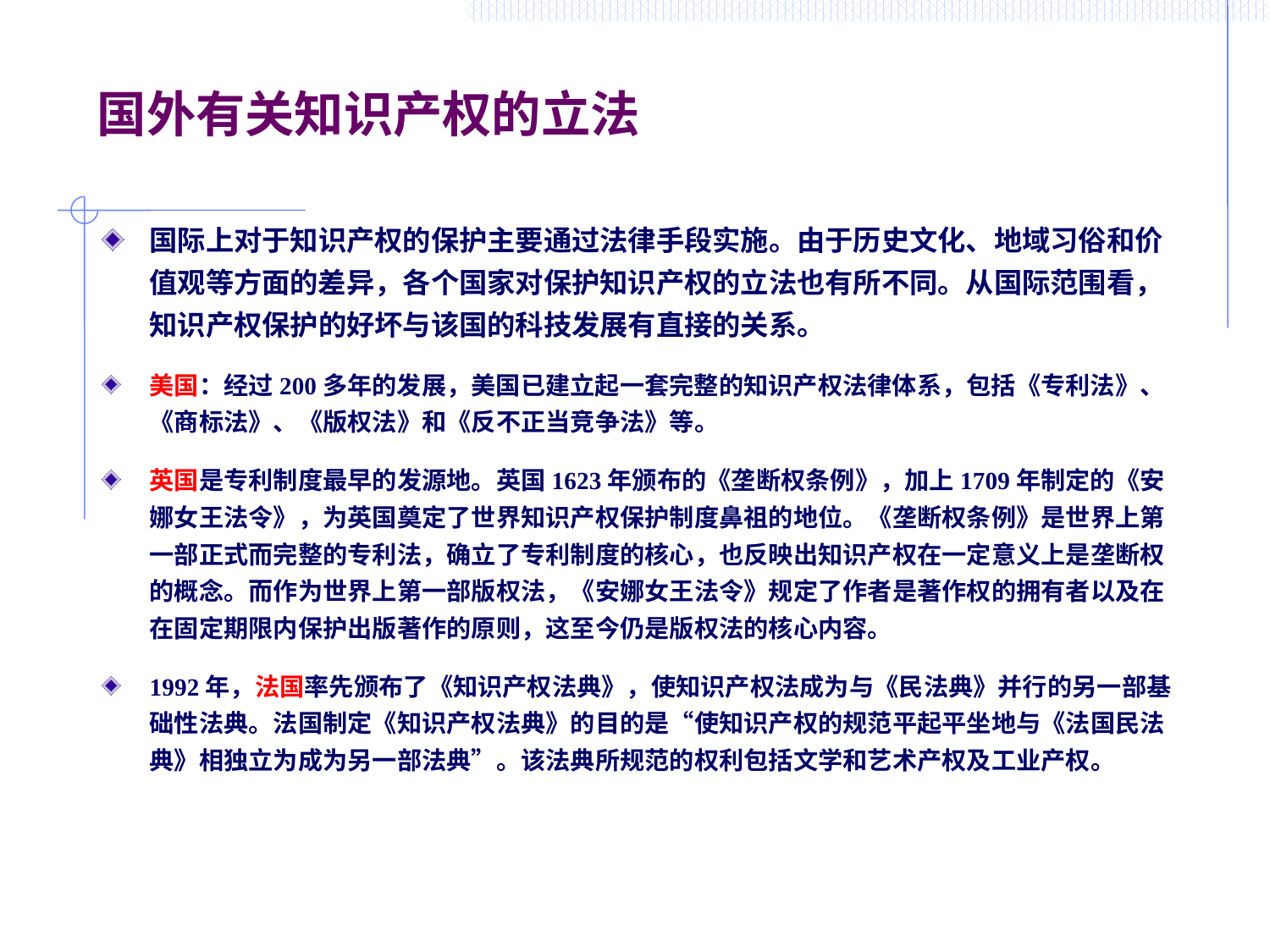

# 国外有关知识产权的立法
国际上对于知识产权的保护主要通过法律手段实施。由于历史文化、地域习俗和价值观等方面的差异，各个国家对保护知识产权的立法也有所不同。从国际范围看，知识产权保护的好坏与该国的科技发展有直接的关系。
美国：经过200多年的发展，美国已建立起一套完整的知识产权法律体系，包括《专利法》、《商标法》、《版权法》和《反不正当竞争法》等。
英国是专利制度最早的发源地。英国1623年颁布的《垄断权条例》，加上1709年制定的《安娜女王法令》，为英国奠定了世界知识产权保护制度鼻祖的地位。《垄断权条例》是世界上第一部正式而完整的专利法，确立了专利制度的核心，也反映出知识产权在一定意义上是垄断权的概念。而作为世界上第一部版权法，《安娜女王法令》规定了作者是著作权的拥有者以及在在固定期限内保护出版著作的原则，这至今仍是版权法的核心内容。
1992年，法国率先颁布了《知识产权法典》，使知识产权法成为与《民法典》并行的另一部基础性法典。法国制定《知识产权法典》的目的是“使知识产权的规范平起平坐地与《法国民法典》相独立为成为另一部法典”。该法典所规范的权利包括文学和艺术产权及工业产权。